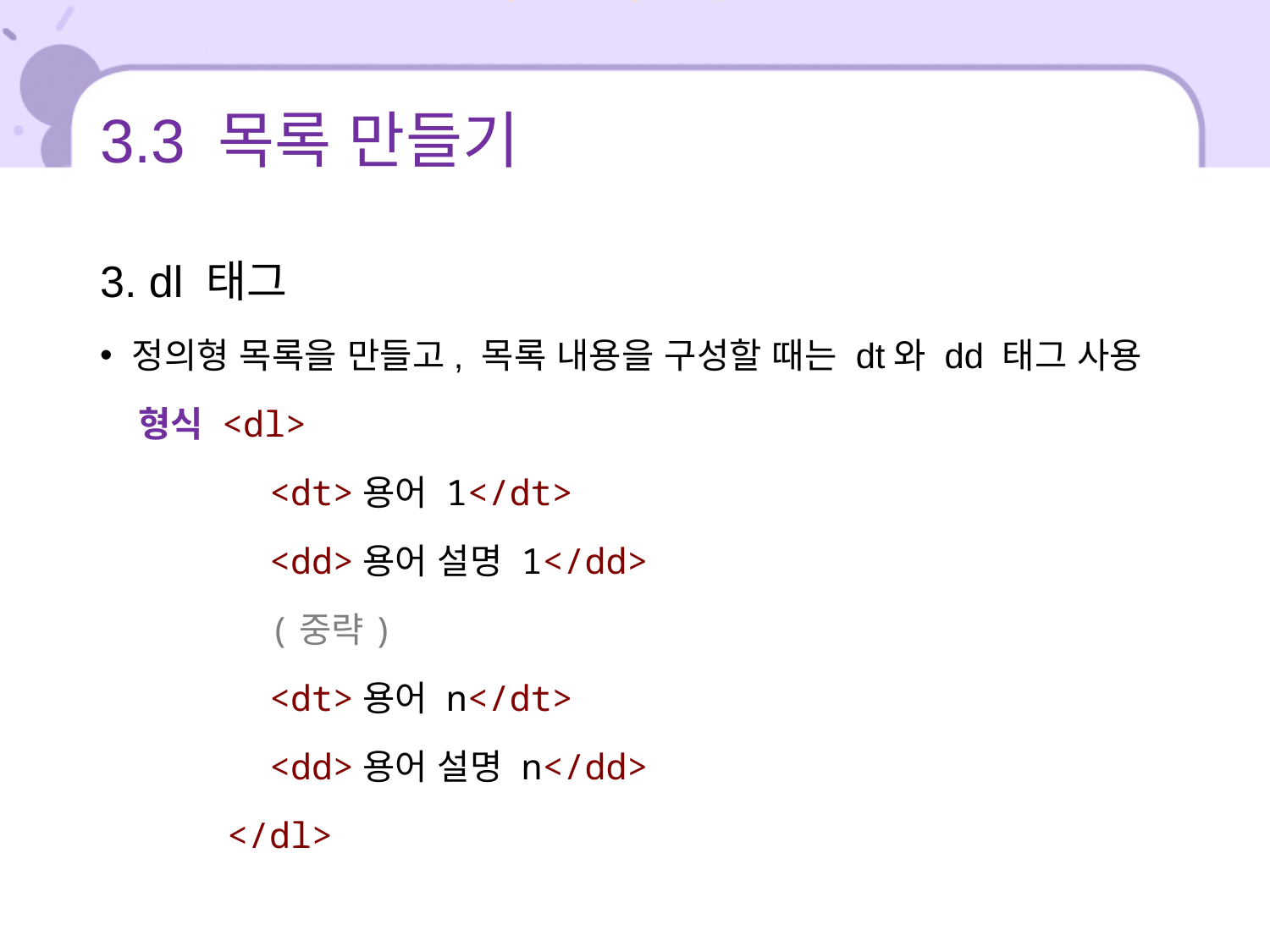

# 3.3 목록 만들기
3. dl 태그
정의형 목록을 만들고, 목록 내용을 구성할 때는 dt와 dd 태그 사용
   형식 <dl>
        <dt>용어 1</dt>
        <dd>용어 설명 1</dd>
        (중략)
        <dt>용어 n</dt>
        <dd>용어 설명 n</dd>
      </dl>